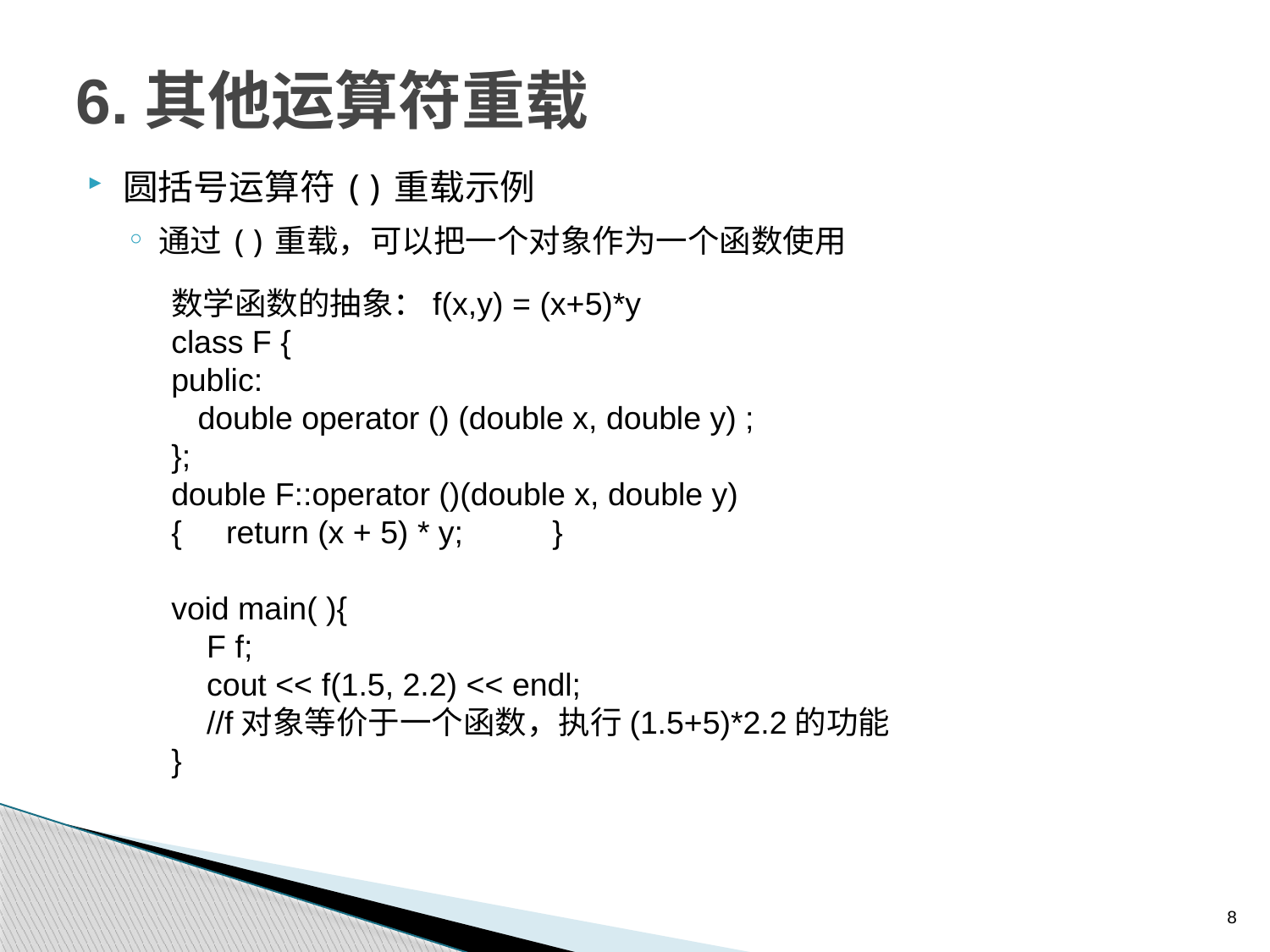

# 6.其他运算符重载
圆括号运算符()重载示例
通过()重载，可以把一个对象作为一个函数使用

数学函数的抽象：f(x,y) = (x+5)*y
class F {
public:
   double operator () (double x, double y) ;
};
double F::operator ()(double x, double y)
{     return (x + 5) * y; 	}

void main( ){
    F f;
    cout << f(1.5, 2.2) << endl;
    //f对象等价于一个函数，执行(1.5+5)*2.2的功能
}

8